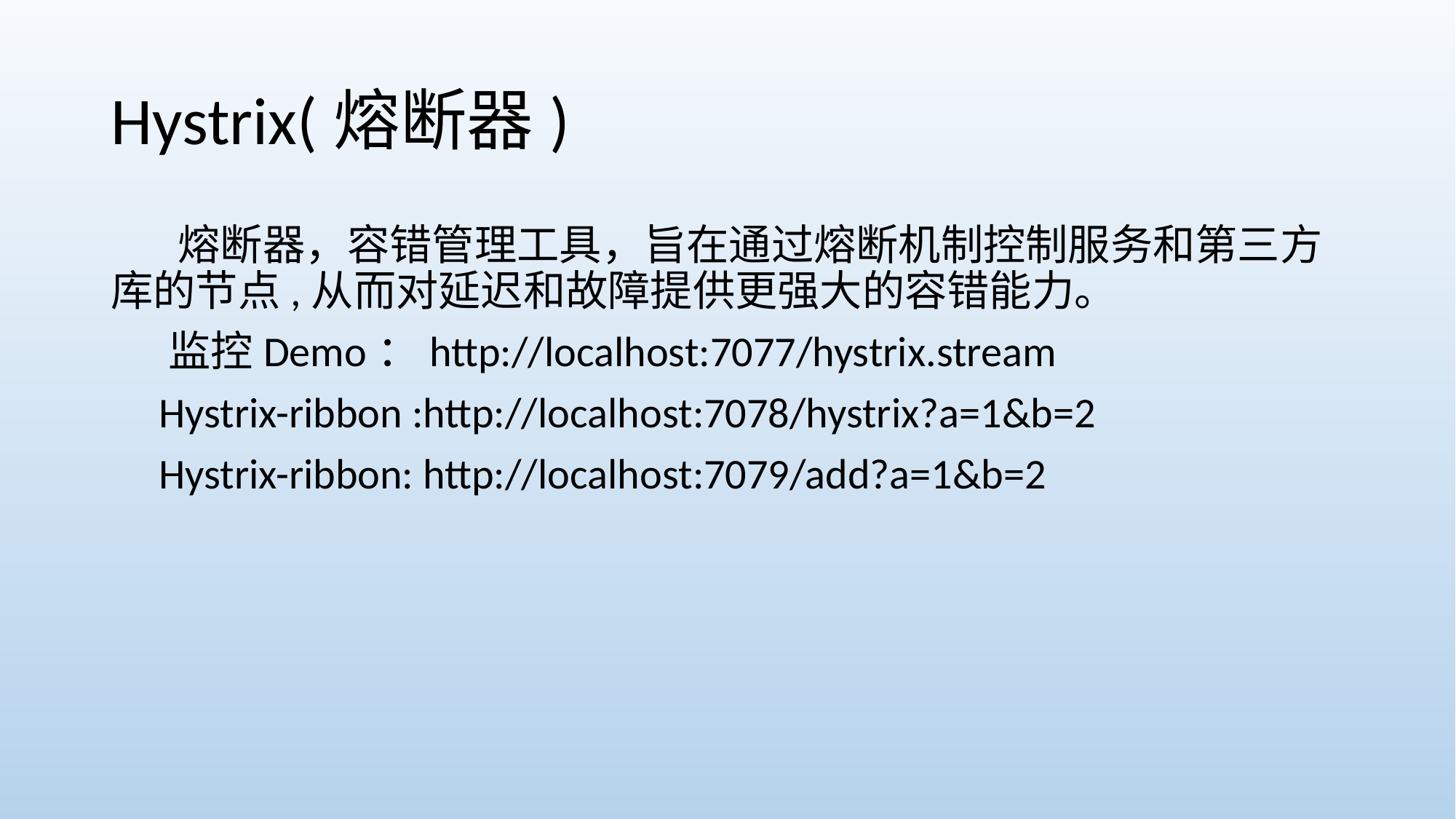

# Hystrix(熔断器)
      熔断器，容错管理工具，旨在通过熔断机制控制服务和第三方库的节点,从而对延迟和故障提供更强大的容错能力。
     监控Demo：http://localhost:7077/hystrix.stream
     Hystrix-ribbon :http://localhost:7078/hystrix?a=1&b=2
     Hystrix-ribbon: http://localhost:7079/add?a=1&b=2